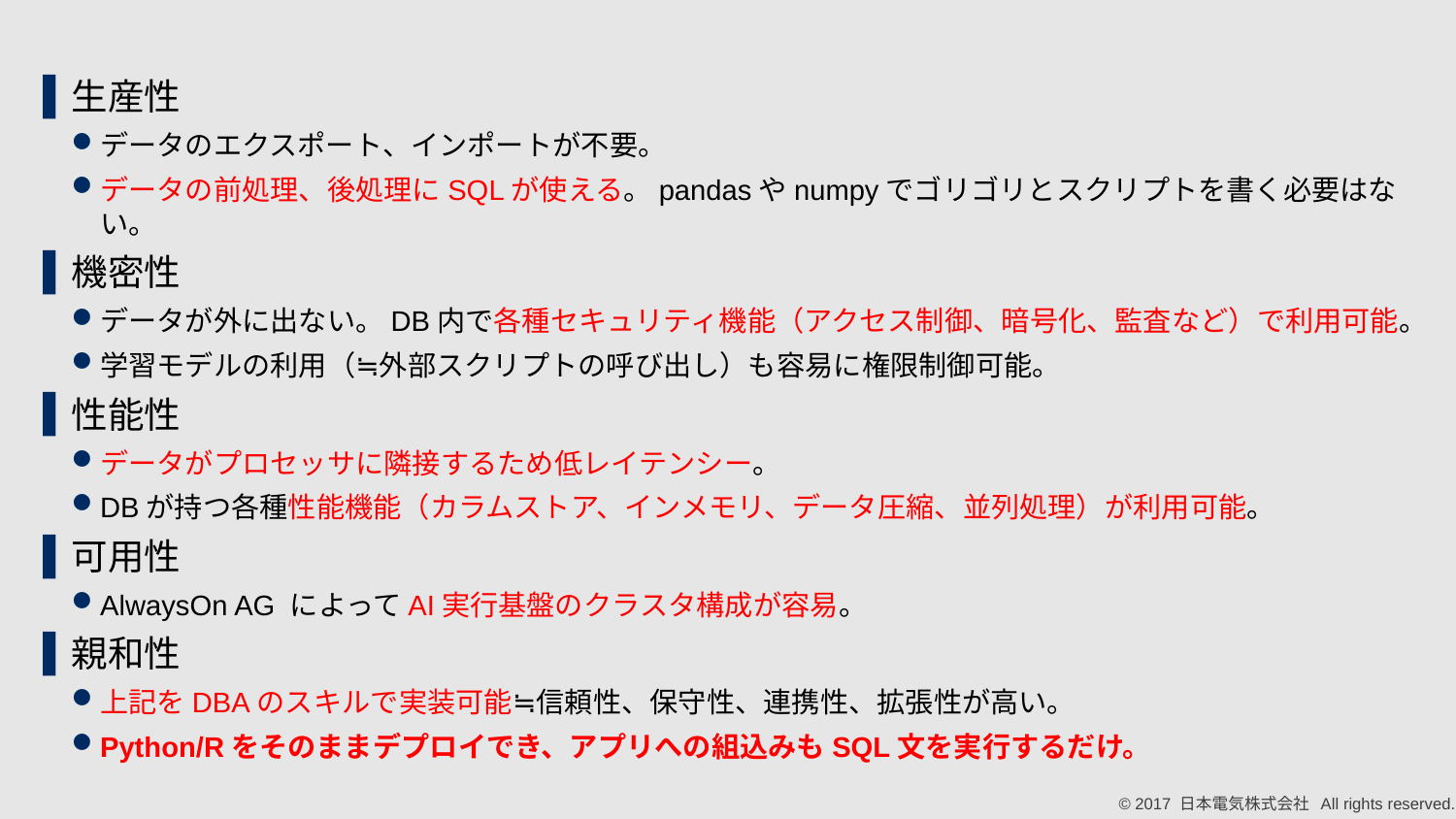

生産性
データのエクスポート、インポートが不要。
データの前処理、後処理にSQLが使える。pandasやnumpyでゴリゴリとスクリプトを書く必要はない。
機密性
データが外に出ない。DB内で各種セキュリティ機能（アクセス制御、暗号化、監査など）で利用可能。
学習モデルの利用（≒外部スクリプトの呼び出し）も容易に権限制御可能。
性能性
データがプロセッサに隣接するため低レイテンシー。
DBが持つ各種性能機能（カラムストア、インメモリ、データ圧縮、並列処理）が利用可能。
可用性
AlwaysOn AG によってAI実行基盤のクラスタ構成が容易。
親和性
上記をDBAのスキルで実装可能≒信頼性、保守性、連携性、拡張性が高い。
Python/Rをそのままデプロイでき、アプリへの組込みもSQL文を実行するだけ。